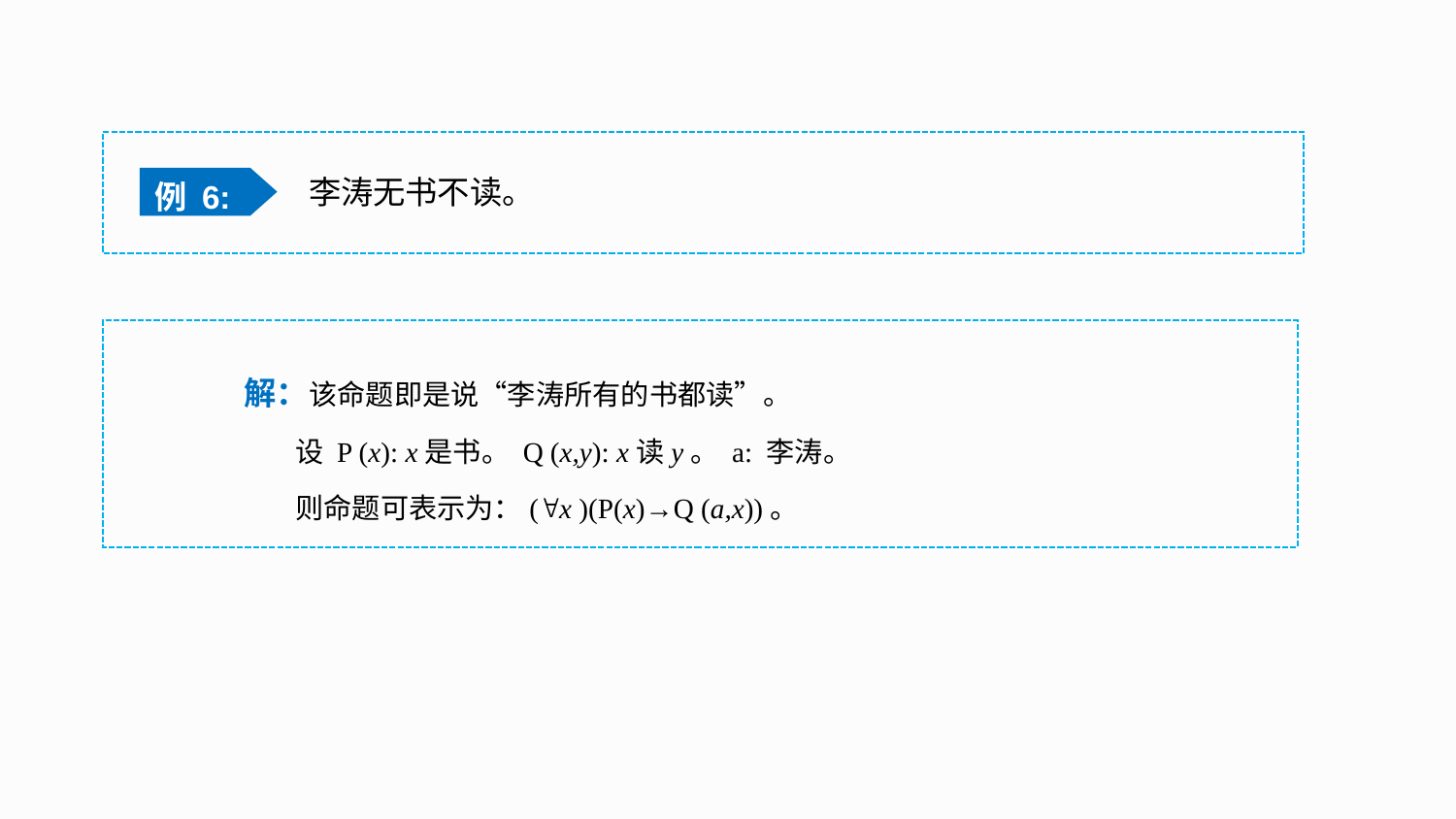

李涛无书不读。
例 6:

解：该命题即是说“李涛所有的书都读”。
       设 P (x): x是书。 Q (x,y): x读y。 a: 李涛。
       则命题可表示为：(∀x )(P(x)→Q (a,x))。